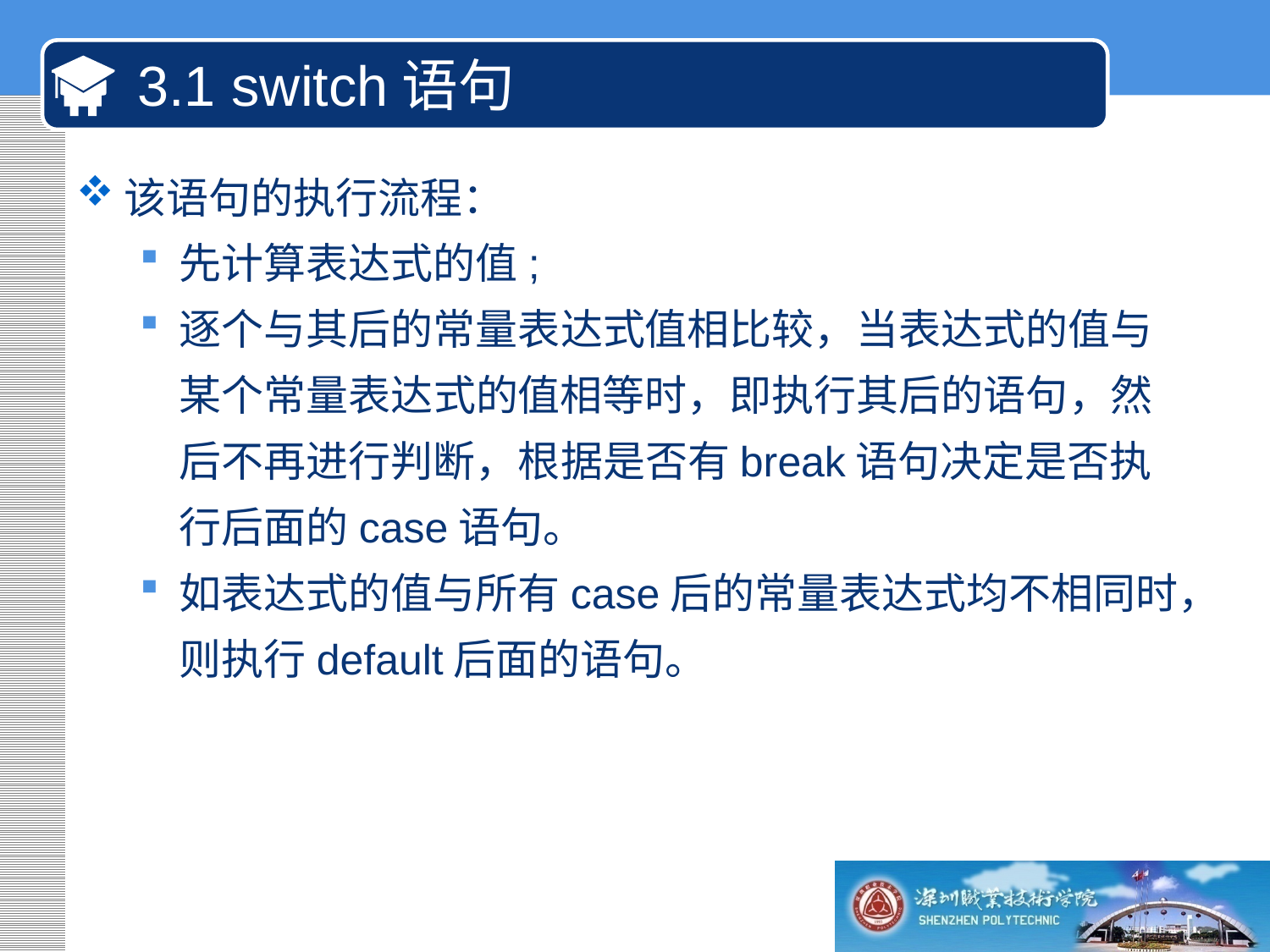

# 3.1 switch语句
该语句的执行流程：
先计算表达式的值;
逐个与其后的常量表达式值相比较，当表达式的值与某个常量表达式的值相等时，即执行其后的语句，然后不再进行判断，根据是否有break语句决定是否执行后面的case语句。
如表达式的值与所有case后的常量表达式均不相同时，则执行default后面的语句。